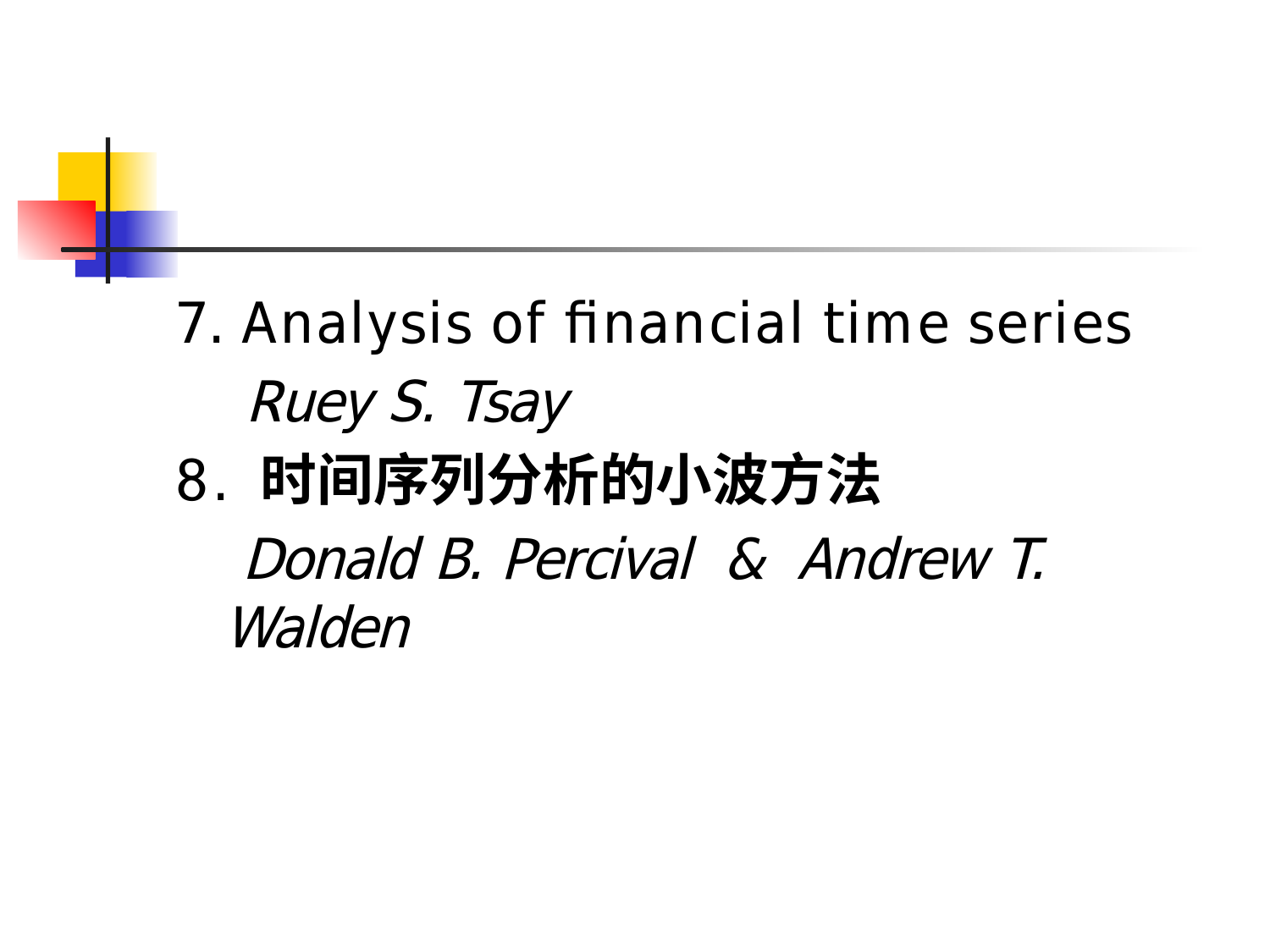

#
7. Analysis of financial time series
    Ruey S. Tsay
8. 时间序列分析的小波方法
    Donald B. Percival  &  Andrew T.     Walden